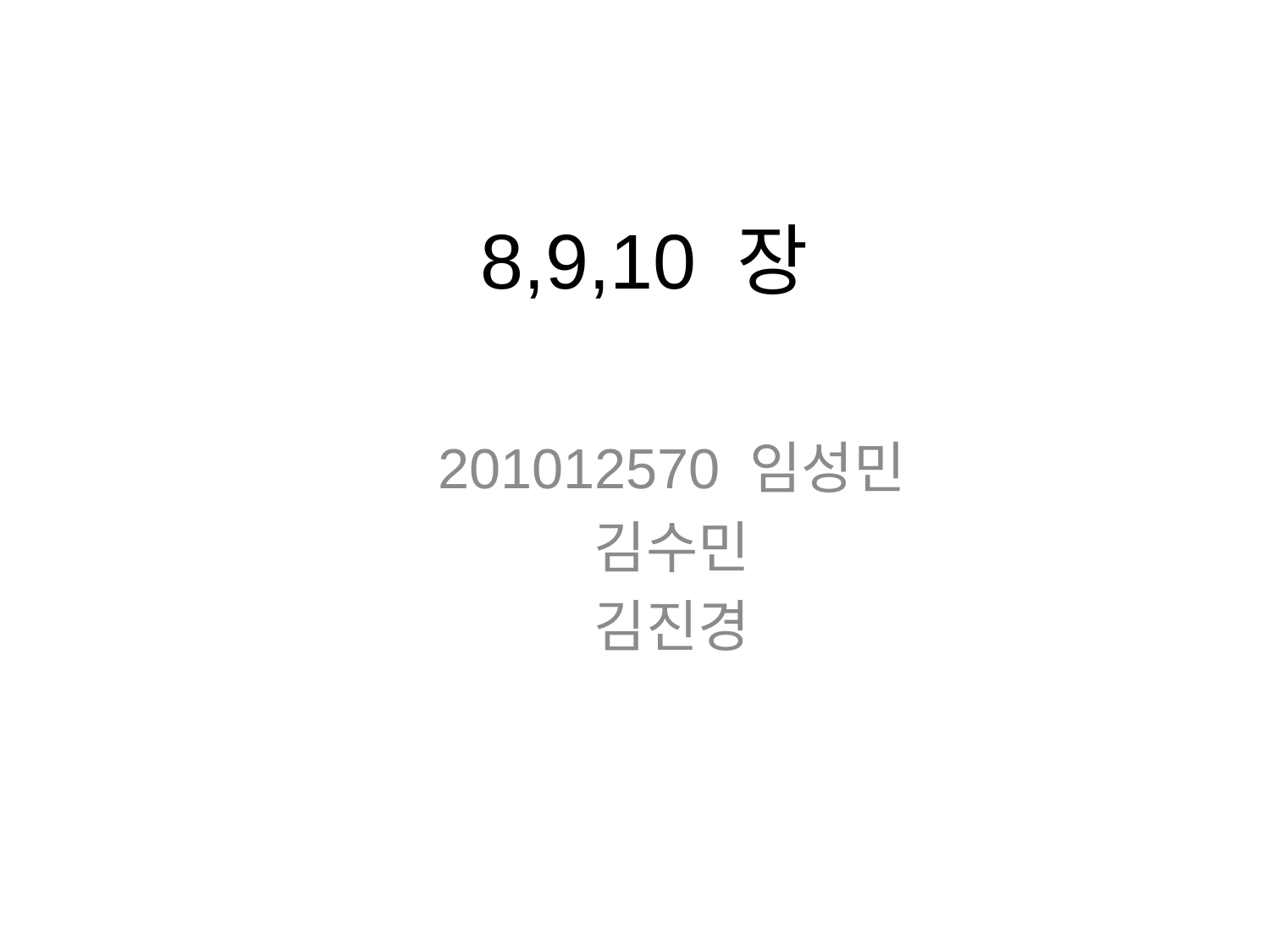

# 8,9,10 장
201012570 임성민
김수민
김진경